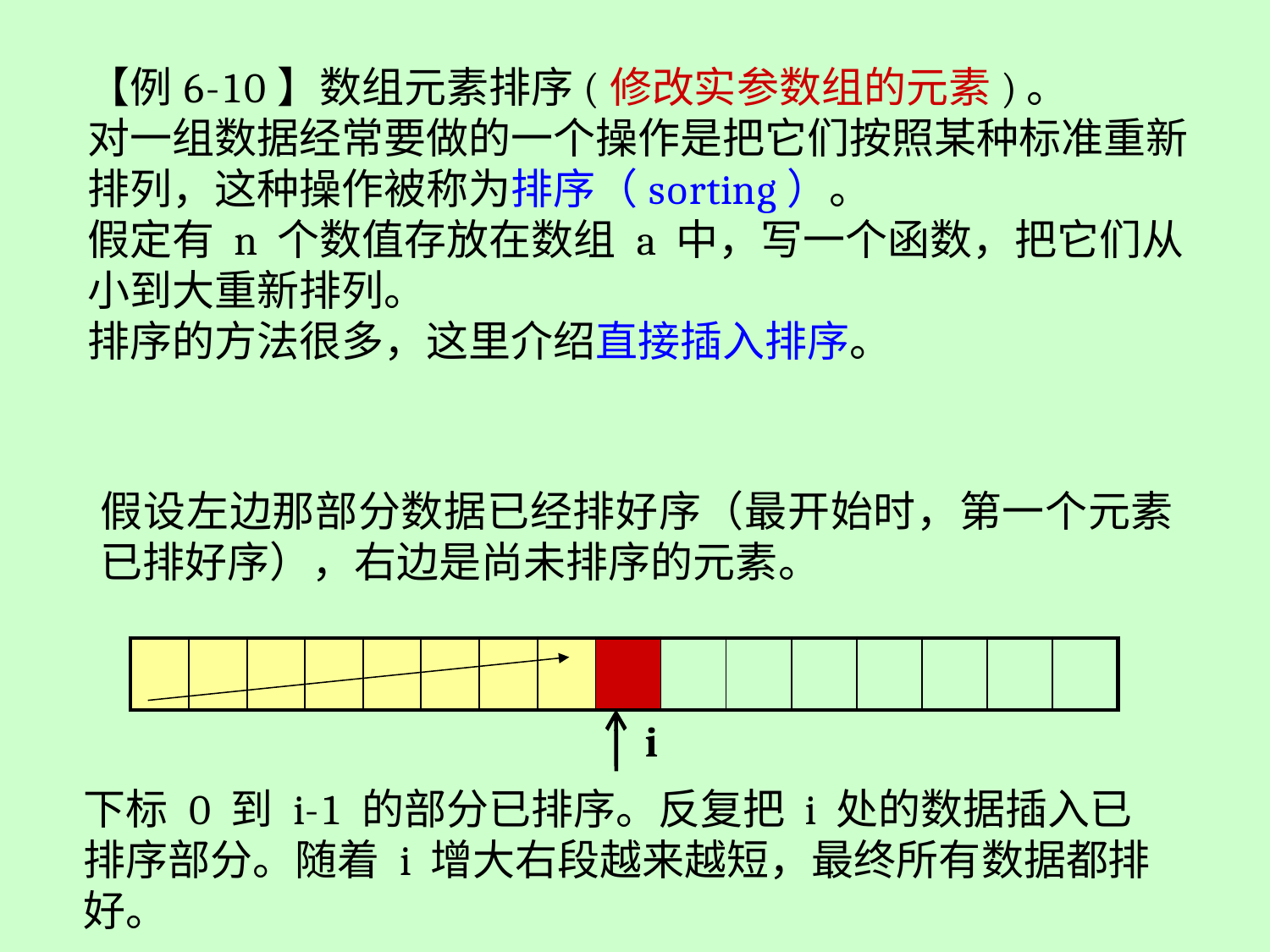

【例6-10】数组元素排序(修改实参数组的元素)。
对一组数据经常要做的一个操作是把它们按照某种标准重新排列，这种操作被称为排序（sorting）。
假定有 n 个数值存放在数组 a 中，写一个函数，把它们从小到大重新排列。
排序的方法很多，这里介绍直接插入排序。
假设左边那部分数据已经排好序（最开始时，第一个元素已排好序），右边是尚未排序的元素。
|  |  |  |  |  |  |  |  |  |  |  |  |  |  |  |  |
| --- | --- | --- | --- | --- | --- | --- | --- | --- | --- | --- | --- | --- | --- | --- | --- |

i

下标 0 到 i-1 的部分已排序。反复把 i 处的数据插入已排序部分。随着 i 增大右段越来越短，最终所有数据都排好。
57